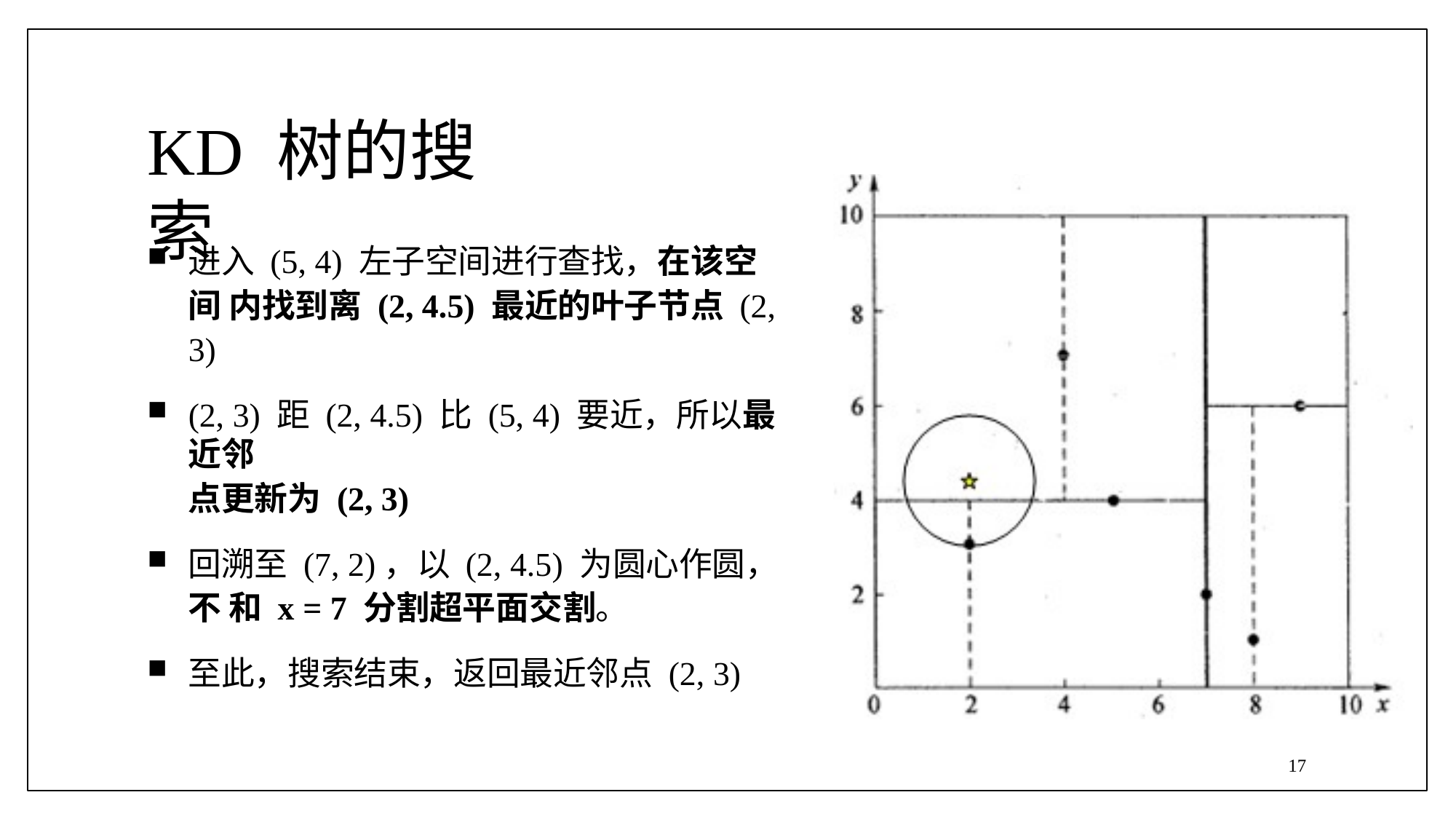

# KD 树的搜索

进入 (5, 4) 左子空间进行查找，在该空间 内找到离 (2, 4.5) 最近的叶子节点 (2, 3)
(2, 3) 距 (2, 4.5) 比 (5, 4) 要近，所以最近邻
点更新为 (2, 3)
回溯至 (7, 2)，以 (2, 4.5) 为圆心作圆，不 和 x = 7 分割超平面交割。
至此，搜索结束，返回最近邻点 (2, 3)
17